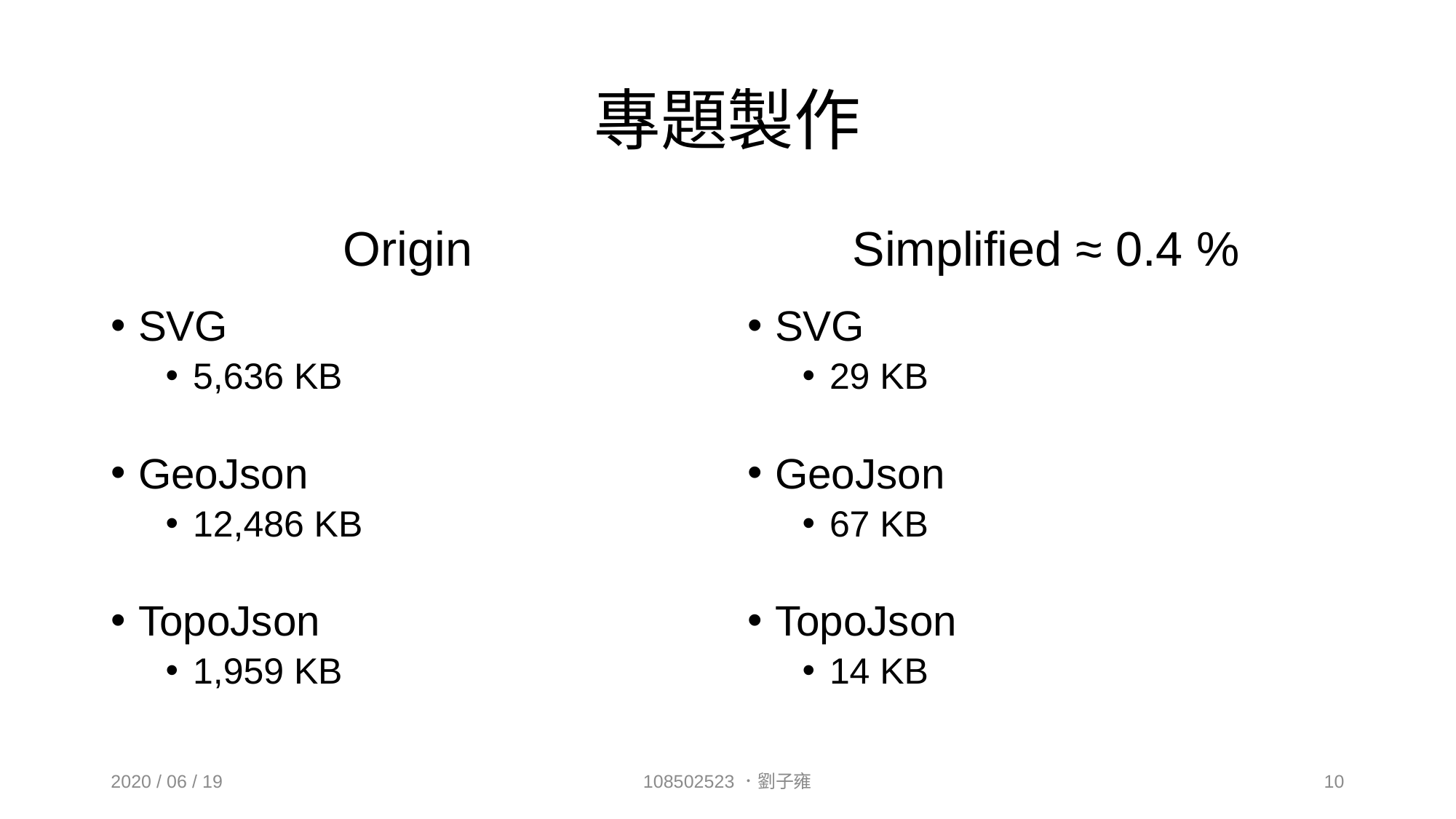

# 專題製作
Origin
Simplified ≈ 0.4 %
SVG
5,636 KB

GeoJson
12,486 KB

TopoJson
1,959 KB
SVG
29 KB

GeoJson
67 KB

TopoJson
14 KB

2020 / 06 / 19
108502523．劉子雍
10